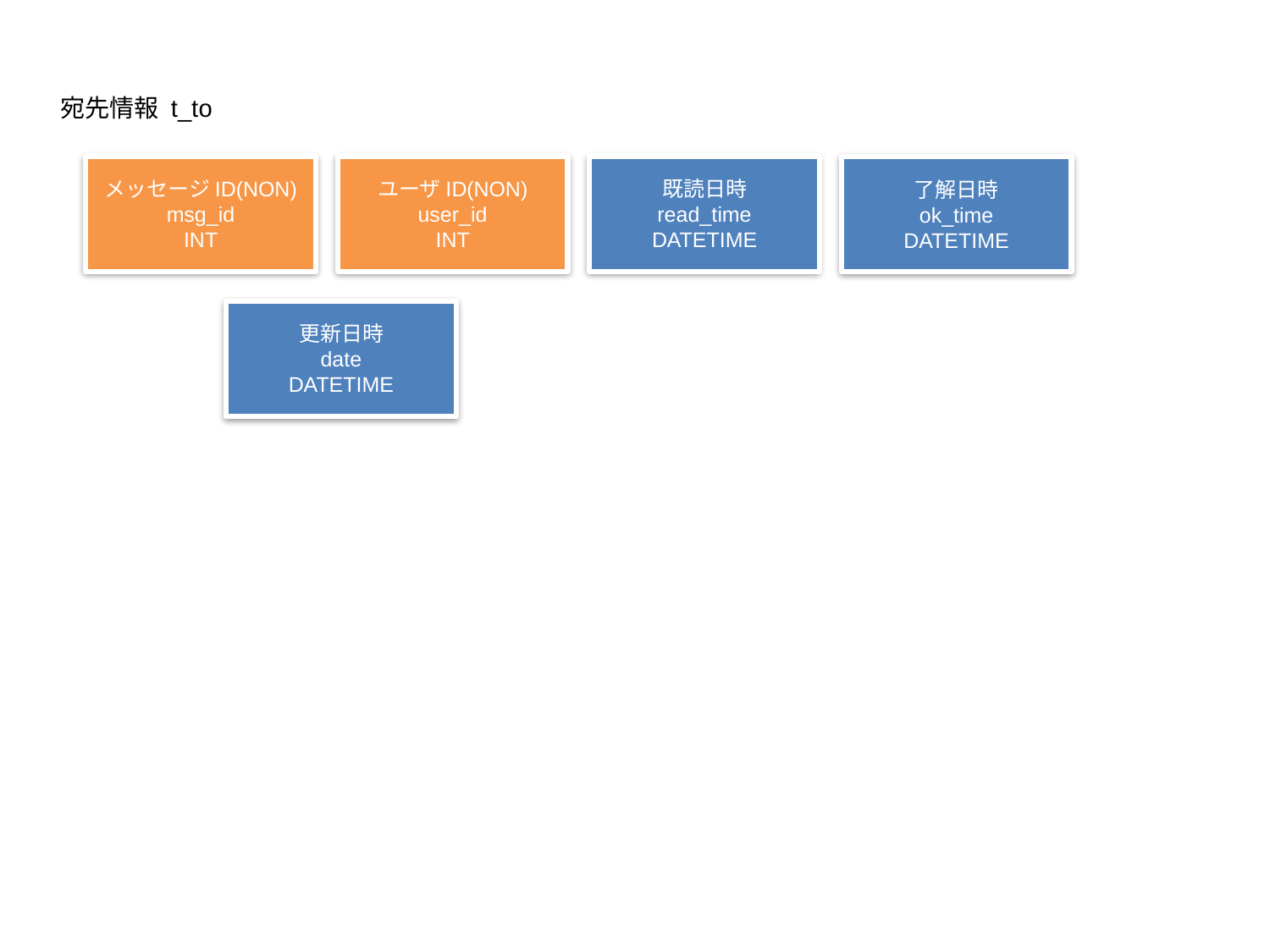

宛先情報 t_to
ユーザID(NON)
user_id
INT
既読日時
read_time
DATETIME
メッセージID(NON)
msg_id
INT
了解日時
ok_time
DATETIME
更新日時
date
DATETIME